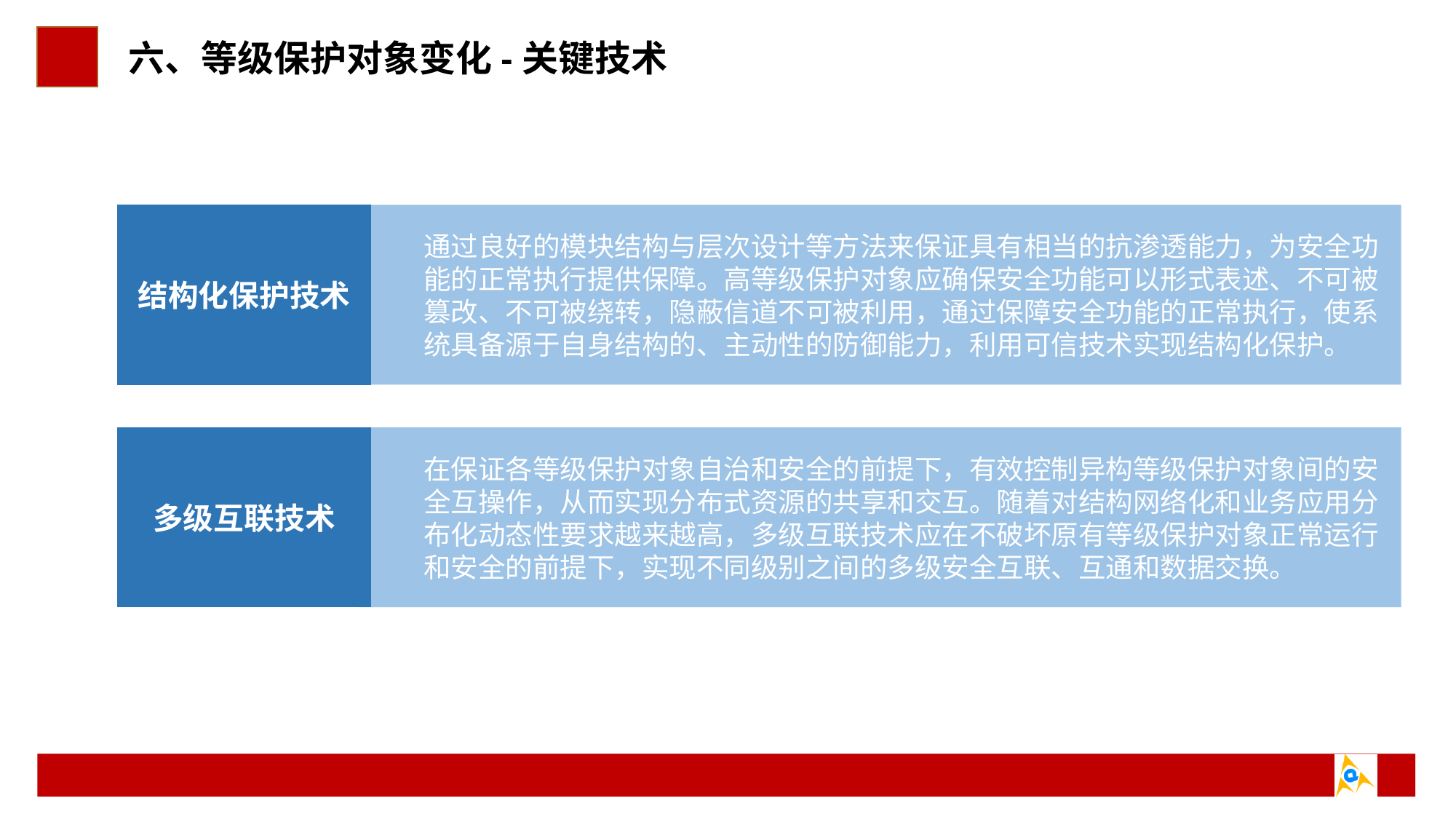

# 六、等级保护对象变化-关键技术
通过良好的模块结构与层次设计等方法来保证具有相当的抗渗透能力，为安全功能的正常执行提供保障。高等级保护对象应确保安全功能可以形式表述、不可被篡改、不可被绕转，隐蔽信道不可被利用，通过保障安全功能的正常执行，使系统具备源于自身结构的、主动性的防御能力，利用可信技术实现结构化保护。
结构化保护技术
在保证各等级保护对象自治和安全的前提下，有效控制异构等级保护对象间的安全互操作，从而实现分布式资源的共享和交互。随着对结构网络化和业务应用分布化动态性要求越来越高，多级互联技术应在不破坏原有等级保护对象正常运行和安全的前提下，实现不同级别之间的多级安全互联、互通和数据交换。
多级互联技术